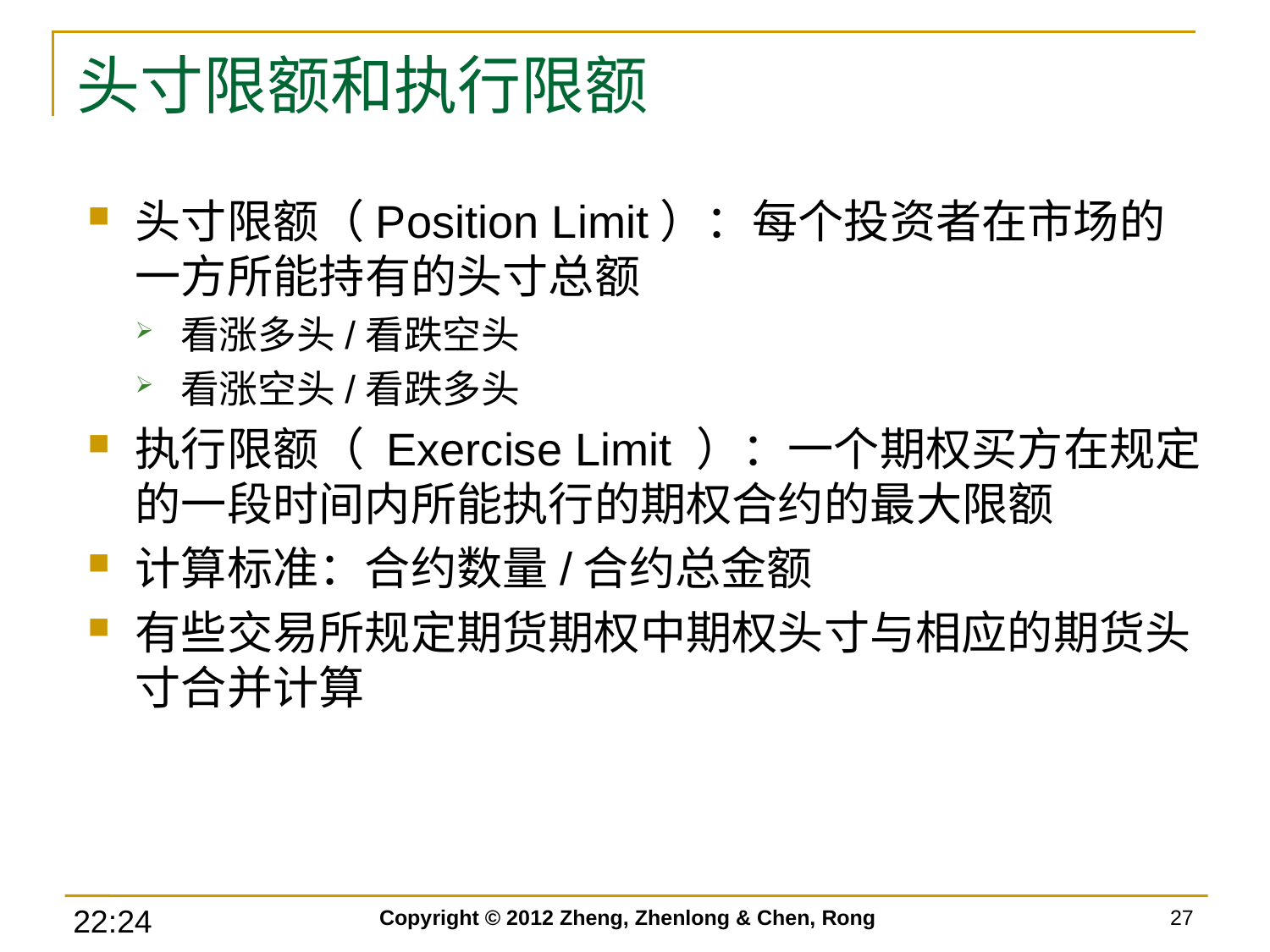

# 头寸限额和执行限额
头寸限额（Position Limit）：每个投资者在市场的一方所能持有的头寸总额
看涨多头/看跌空头
看涨空头/看跌多头
执行限额（ Exercise Limit ）：一个期权买方在规定的一段时间内所能执行的期权合约的最大限额
计算标准：合约数量/合约总金额
有些交易所规定期货期权中期权头寸与相应的期货头寸合并计算
Copyright © 2012 Zheng, Zhenlong & Chen, Rong
27